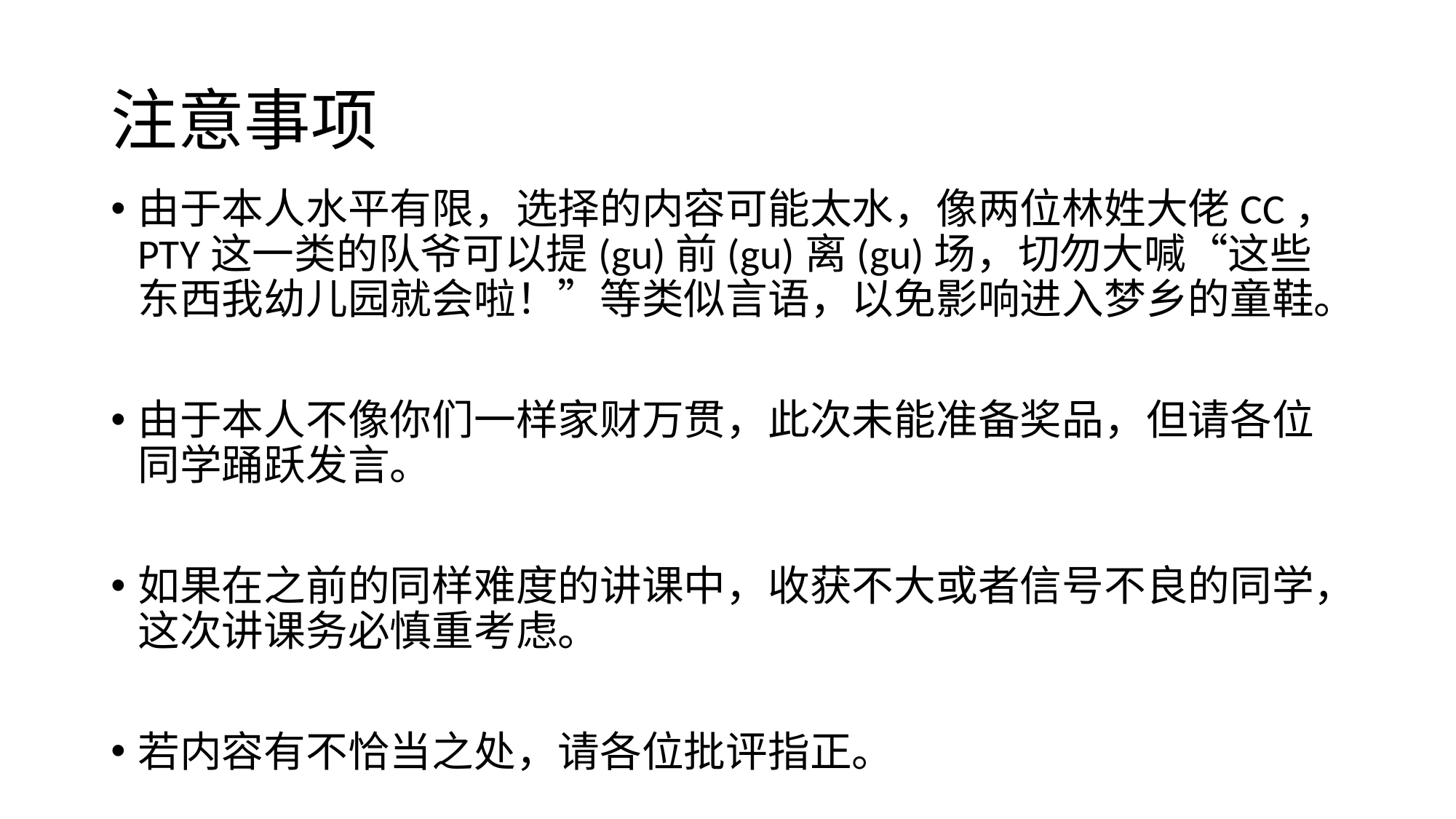

# 注意事项
由于本人水平有限，选择的内容可能太水，像两位林姓大佬CC，PTY这一类的队爷可以提(gu)前(gu)离(gu)场，切勿大喊“这些东西我幼儿园就会啦！”等类似言语，以免影响进入梦乡的童鞋。

由于本人不像你们一样家财万贯，此次未能准备奖品，但请各位同学踊跃发言。

如果在之前的同样难度的讲课中，收获不大或者信号不良的同学，这次讲课务必慎重考虑。

若内容有不恰当之处，请各位批评指正。